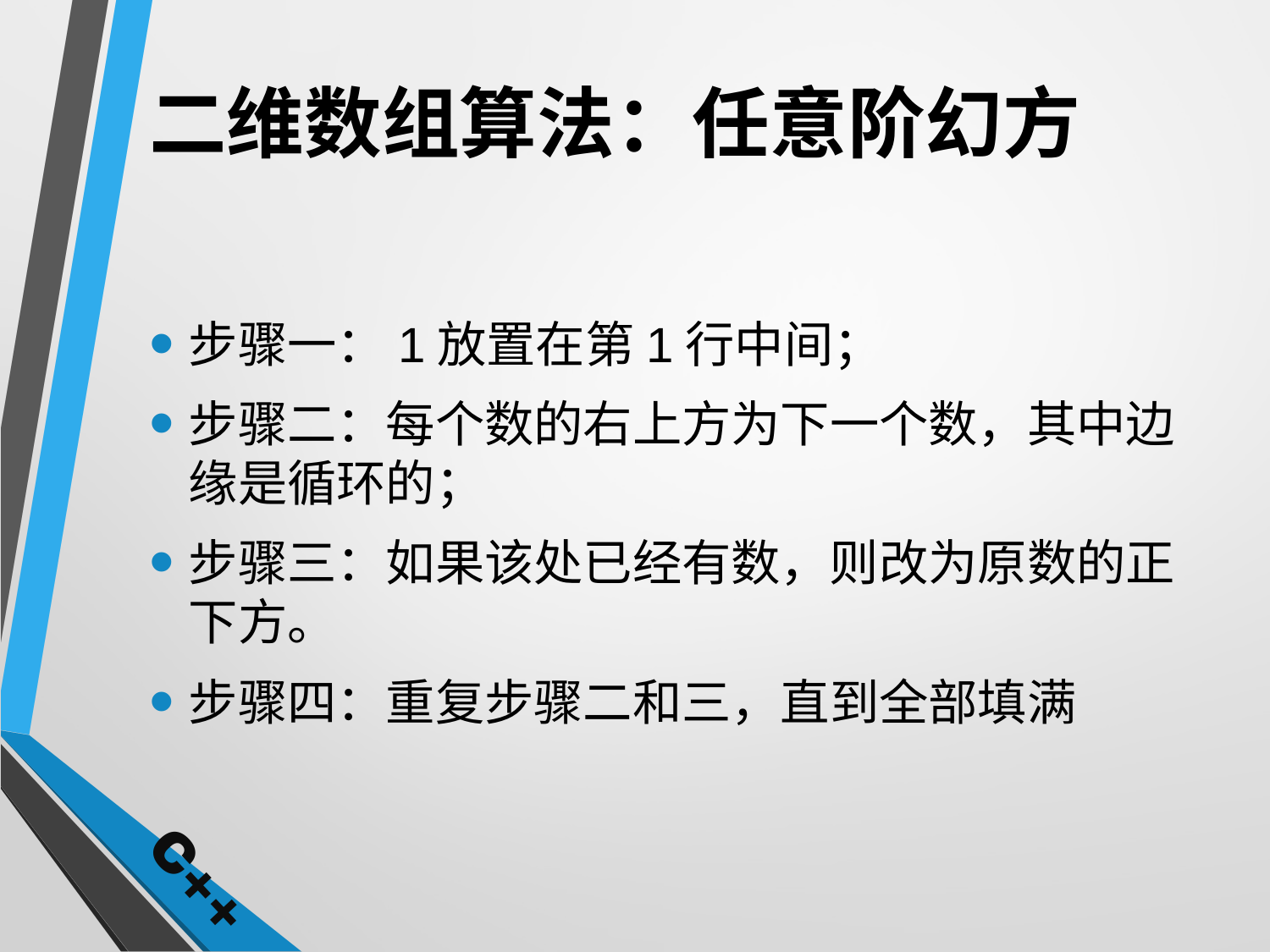

# 二维数组算法：任意阶幻方
步骤一：1放置在第1行中间；
步骤二：每个数的右上方为下一个数，其中边缘是循环的；
步骤三：如果该处已经有数，则改为原数的正下方。
步骤四：重复步骤二和三，直到全部填满